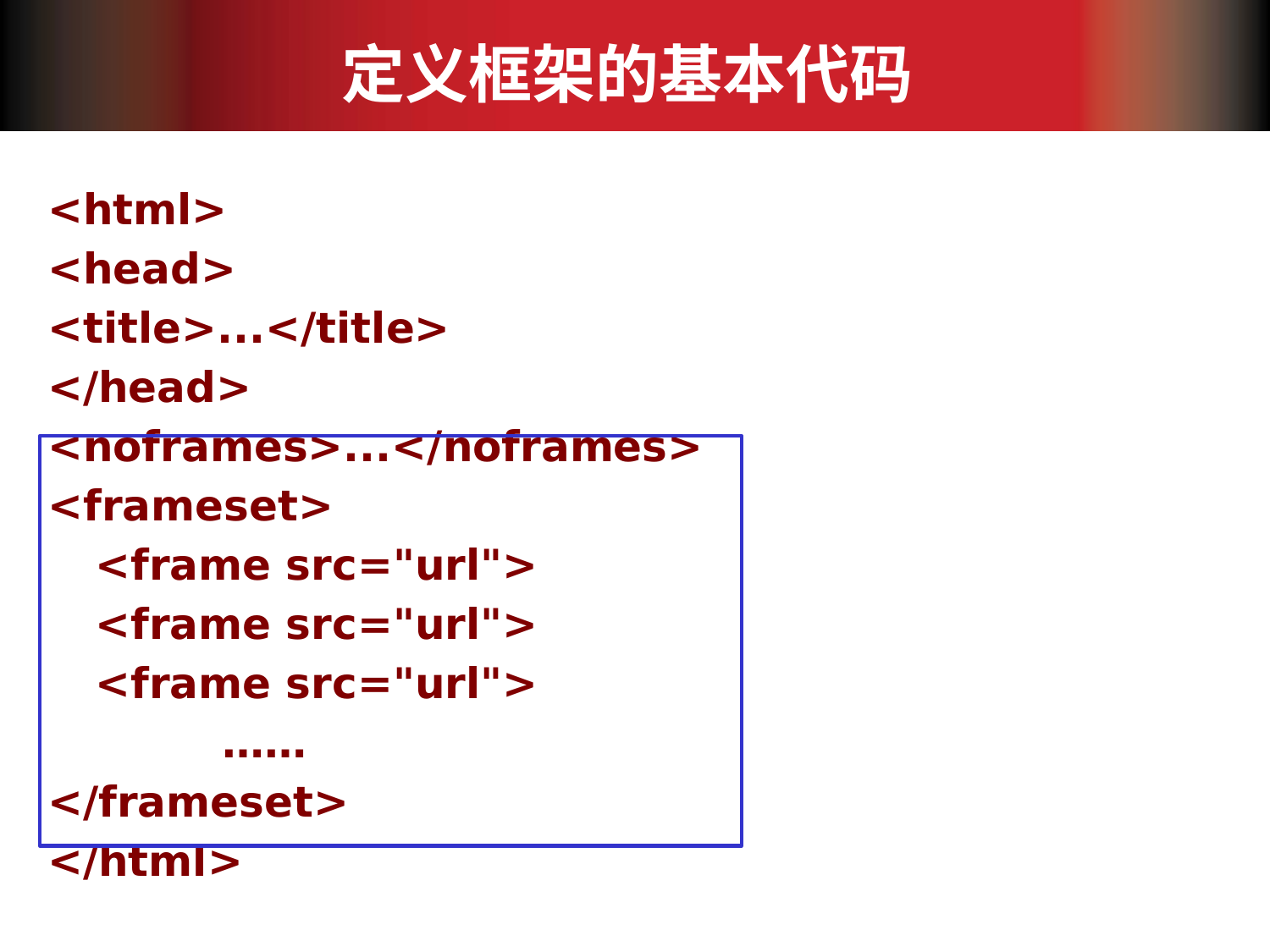

# 定义框架的基本代码
<html>
<head>
<title>...</title>
</head>
<noframes>...</noframes>
<frameset>
	<frame src="url">
	<frame src="url">
	<frame src="url">
		……
</frameset>
</html>